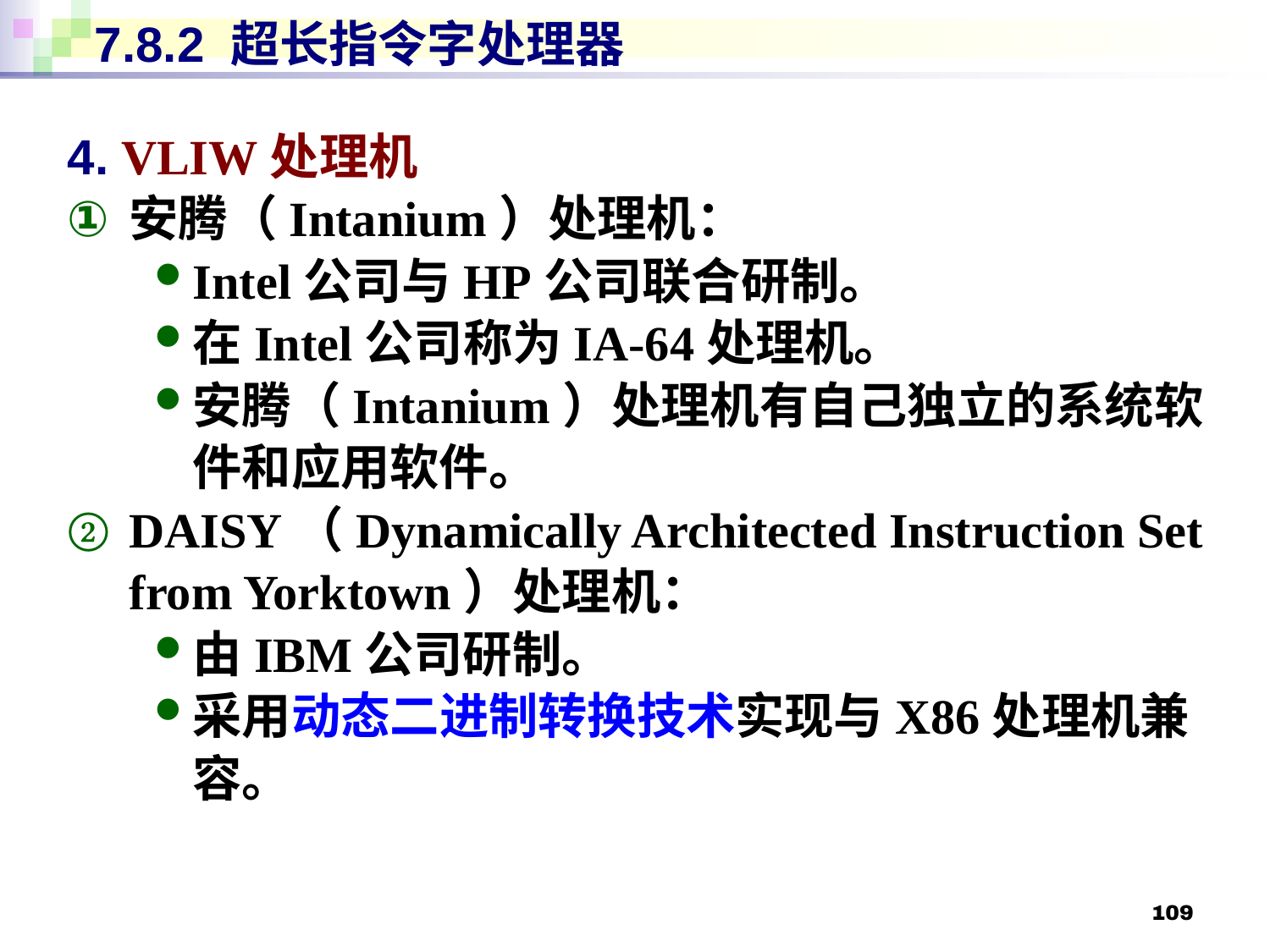

# 7.8.2 超长指令字处理器
4. VLIW处理机
安腾（Intanium）处理机：
Intel公司与HP公司联合研制。
在Intel公司称为IA-64处理机。
安腾（Intanium）处理机有自己独立的系统软件和应用软件。
DAISY（Dynamically Architected Instruction Set from Yorktown）处理机：
由IBM公司研制。
采用动态二进制转换技术实现与X86处理机兼容。
109